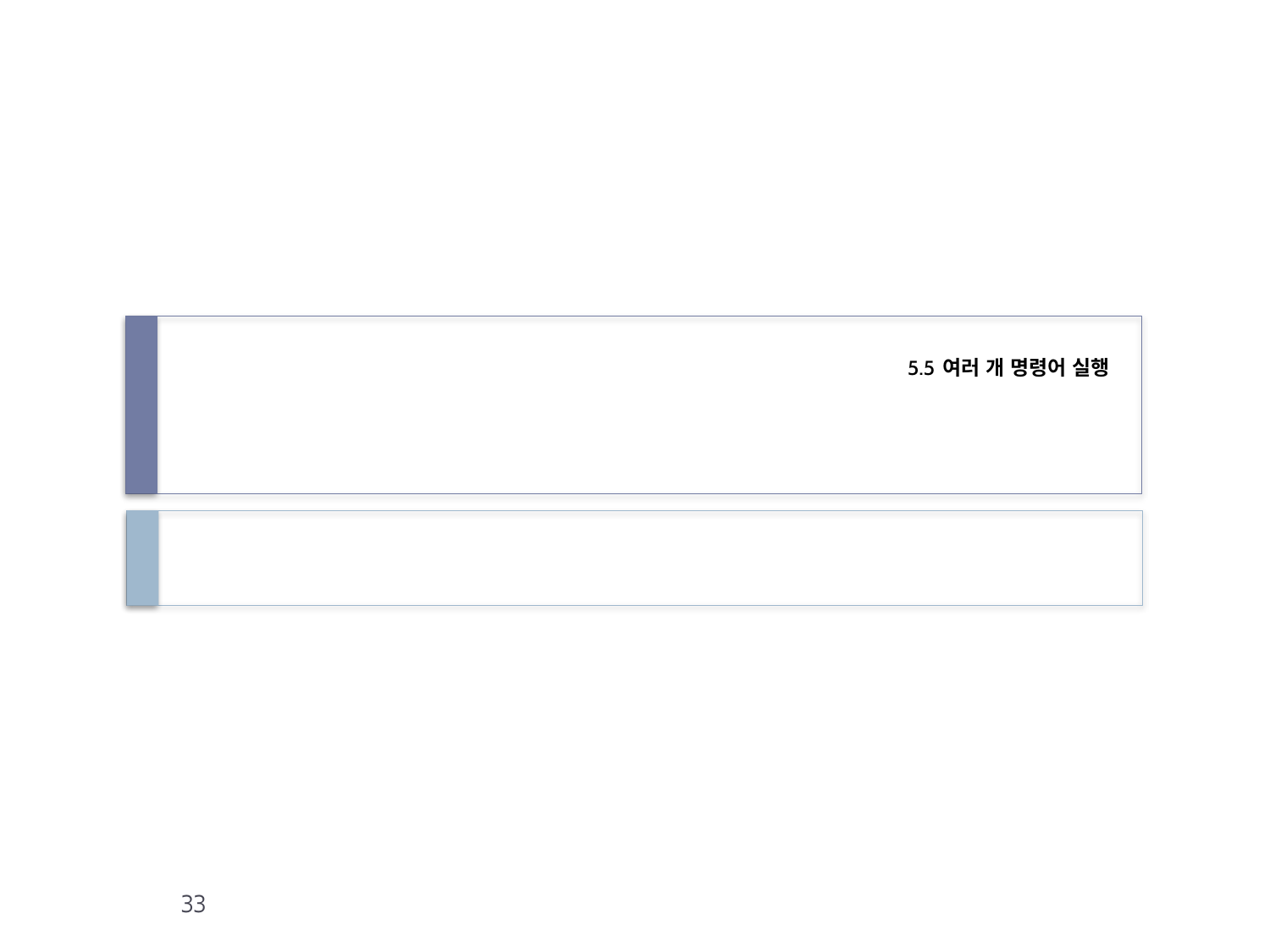

# 5.5 여러 개 명령어 실행

33